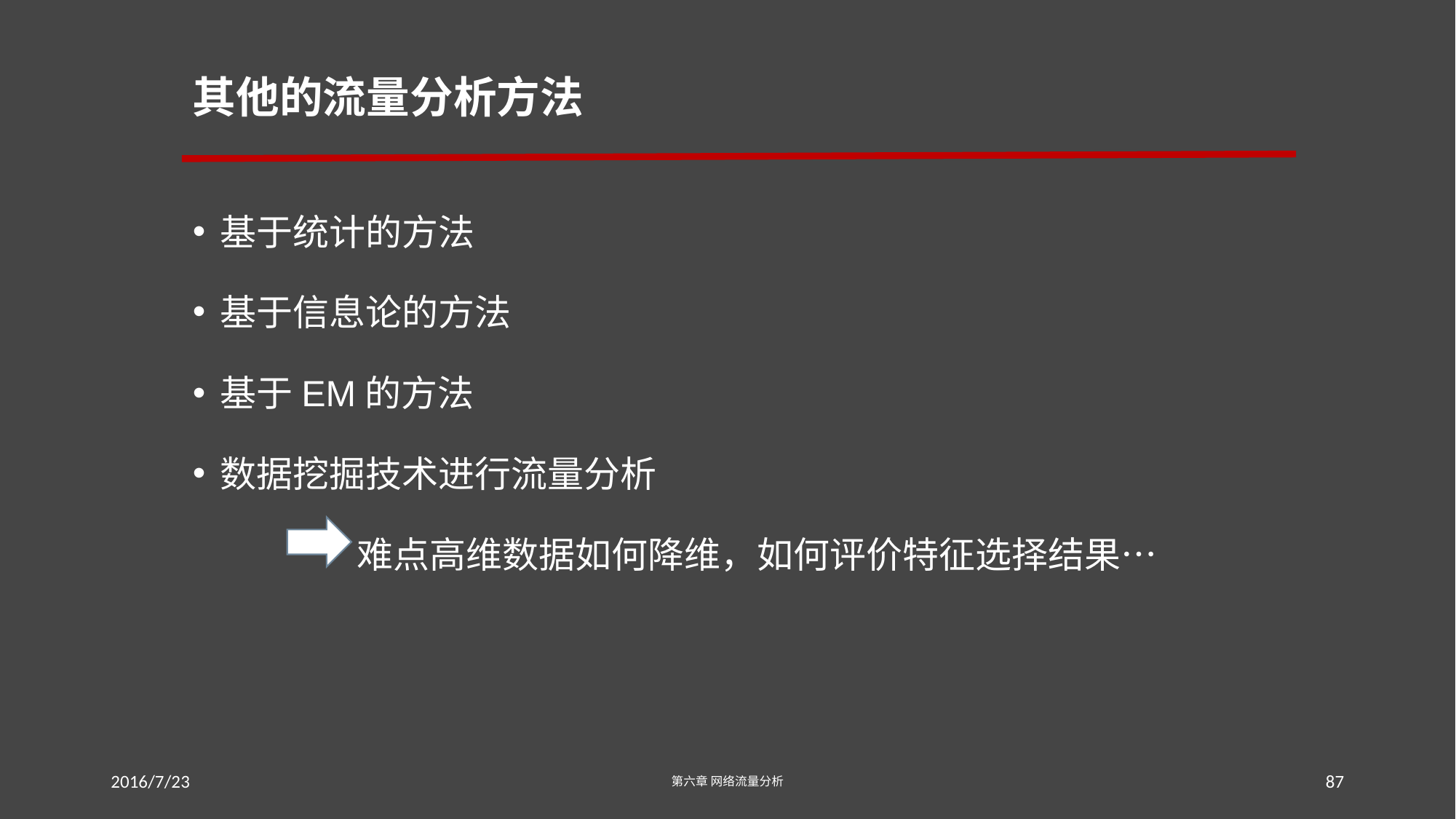

# 其他的流量分析方法
基于统计的方法
基于信息论的方法
基于EM的方法
数据挖掘技术进行流量分析
                   难点高维数据如何降维，如何评价特征选择结果…

2016/7/23
第六章 网络流量分析
87